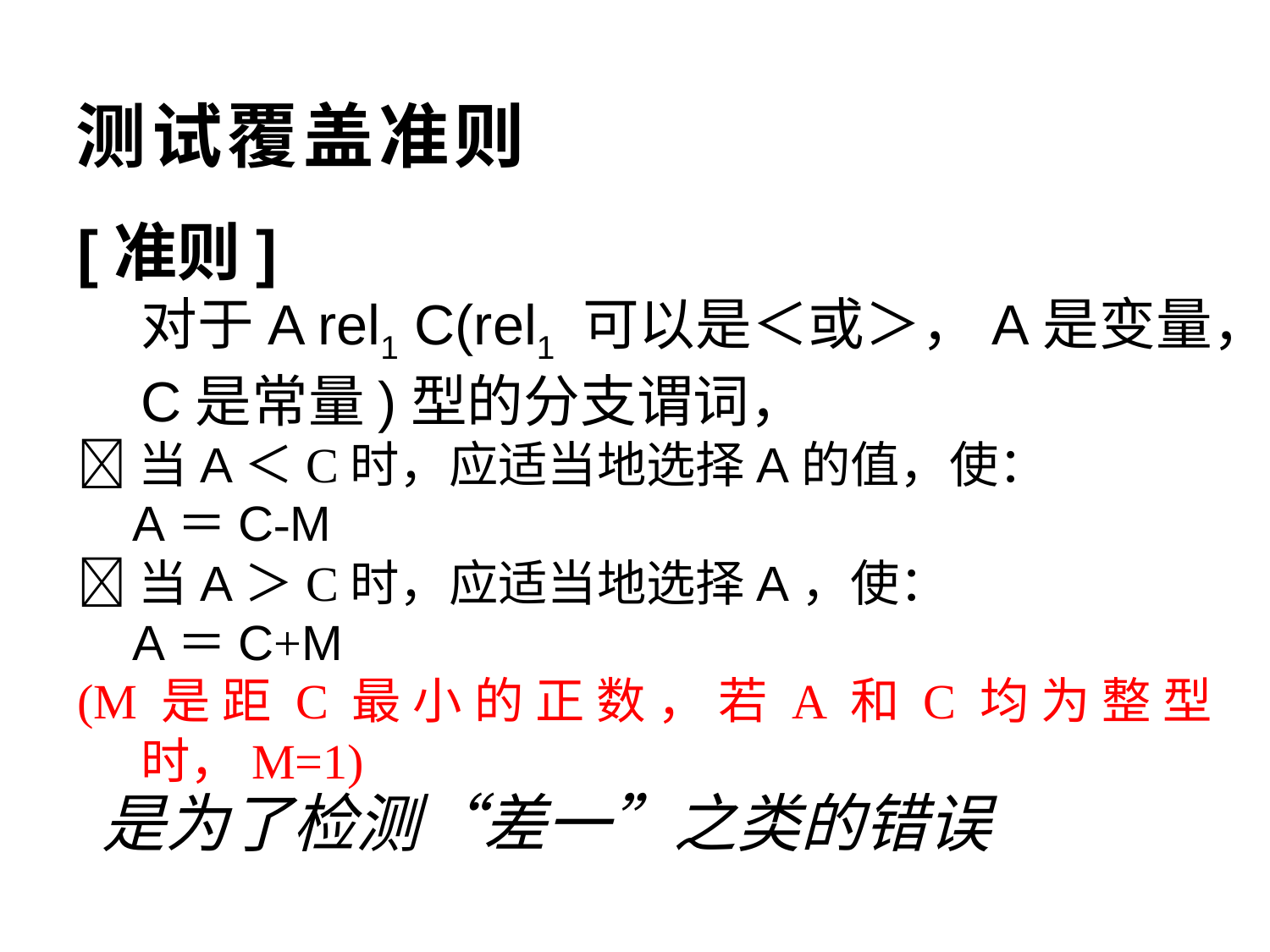

# 测试覆盖准则
[准则]
	对于A rel1 C(rel1 可以是＜或＞，A是变量，C是常量)型的分支谓词，
♦当A＜C时，应适当地选择A的值，使：
    A＝C-M
♦当A＞C时，应适当地选择A，使：
    A＝C+M
(M是距C最小的正数，若A和C均为整型时，M=1)

是为了检测“差一”之类的错误